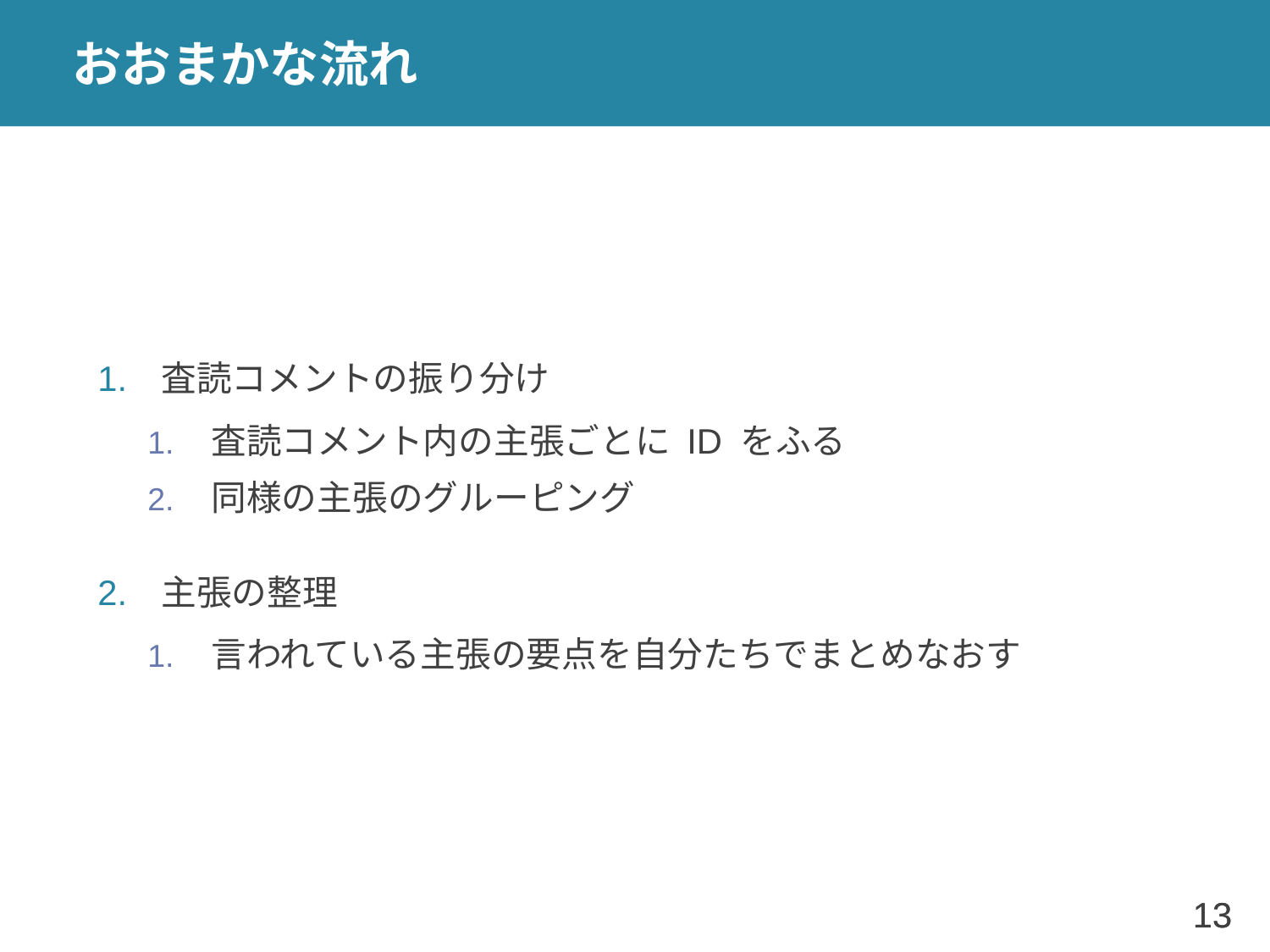

# おおまかな流れ
査読コメントの振り分け
査読コメント内の主張ごとに ID をふる
同様の主張のグルーピング
主張の整理
言われている主張の要点を自分たちでまとめなおす